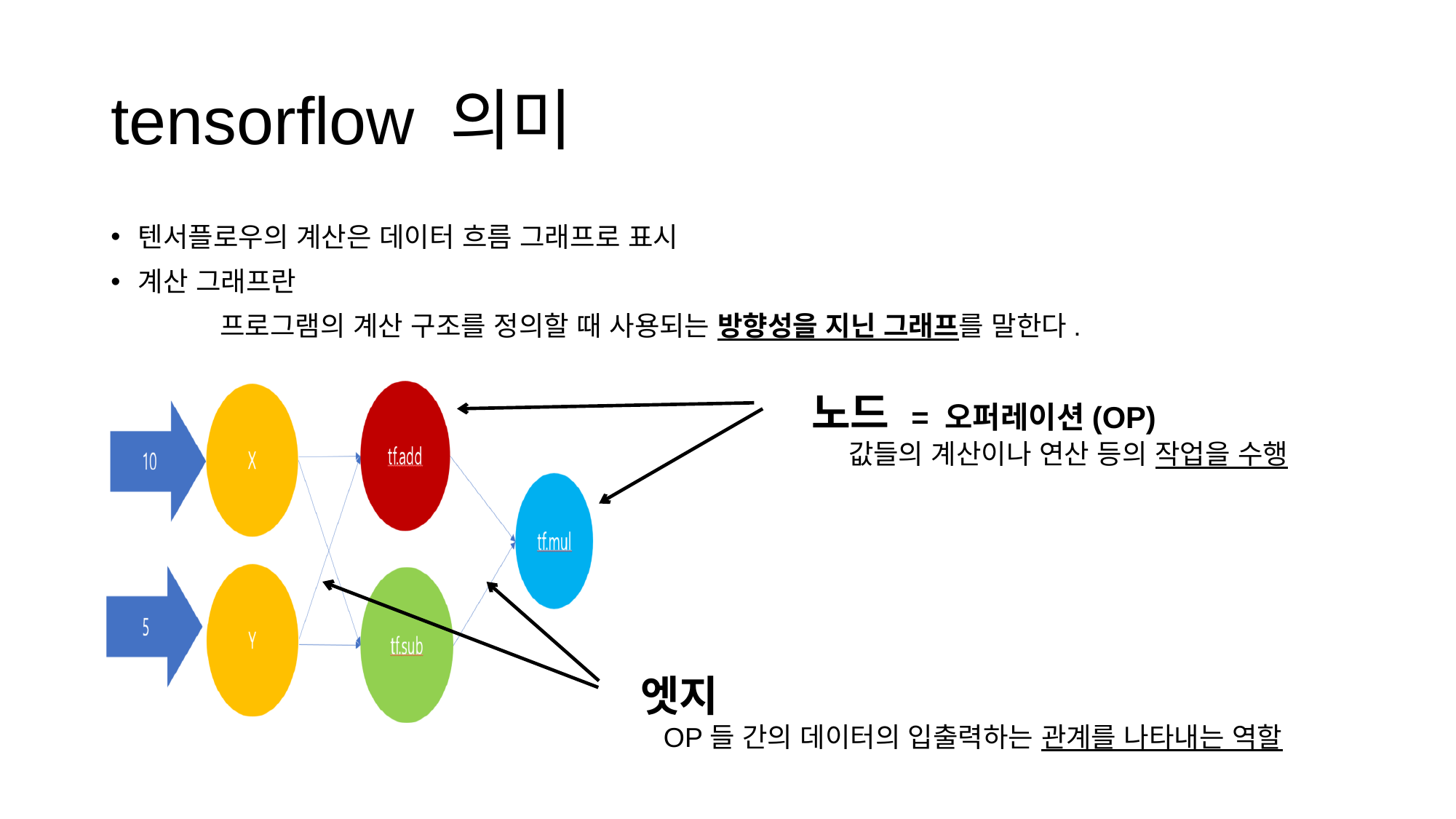

# tensorflow 의미
텐서플로우의 계산은 데이터 흐름 그래프로 표시
계산 그래프란
	프로그램의 계산 구조를 정의할 때 사용되는 방향성을 지닌 그래프를 말한다.

노드 = 오퍼레이션(OP)
    값들의 계산이나 연산 등의 작업을 수행
엣지
   OP들 간의 데이터의 입출력하는 관계를 나타내는 역할